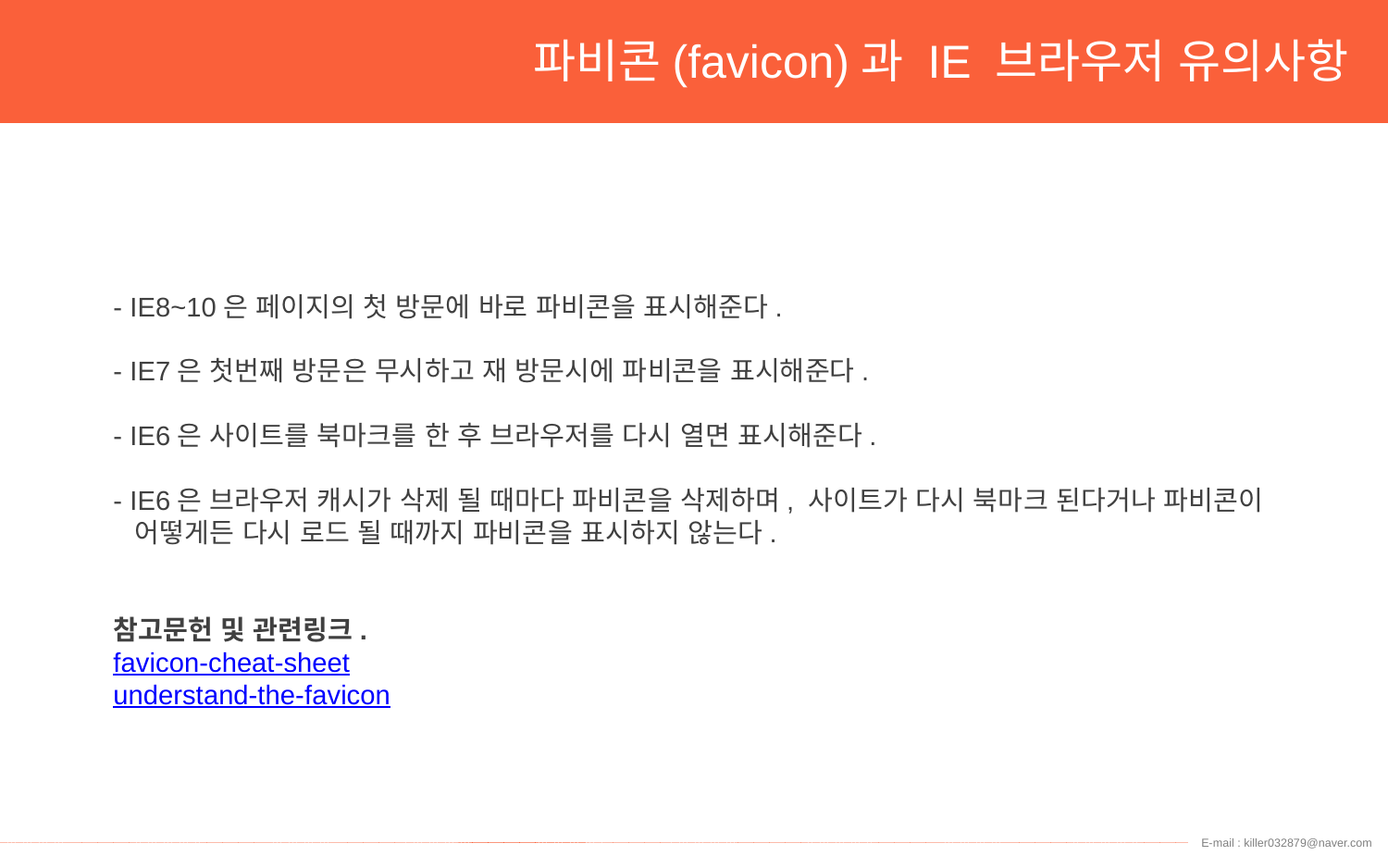

파비콘(favicon)과 IE 브라우저 유의사항
- IE8~10은 페이지의 첫 방문에 바로 파비콘을 표시해준다.

- IE7은 첫번째 방문은 무시하고 재 방문시에 파비콘을 표시해준다.

- IE6은 사이트를 북마크를 한 후 브라우저를 다시 열면 표시해준다.

- IE6은 브라우저 캐시가 삭제 될 때마다 파비콘을 삭제하며, 사이트가 다시 북마크 된다거나 파비콘이
  어떻게든 다시 로드 될 때까지 파비콘을 표시하지 않는다.

참고문헌 및 관련링크.
favicon-cheat-sheet
understand-the-favicon